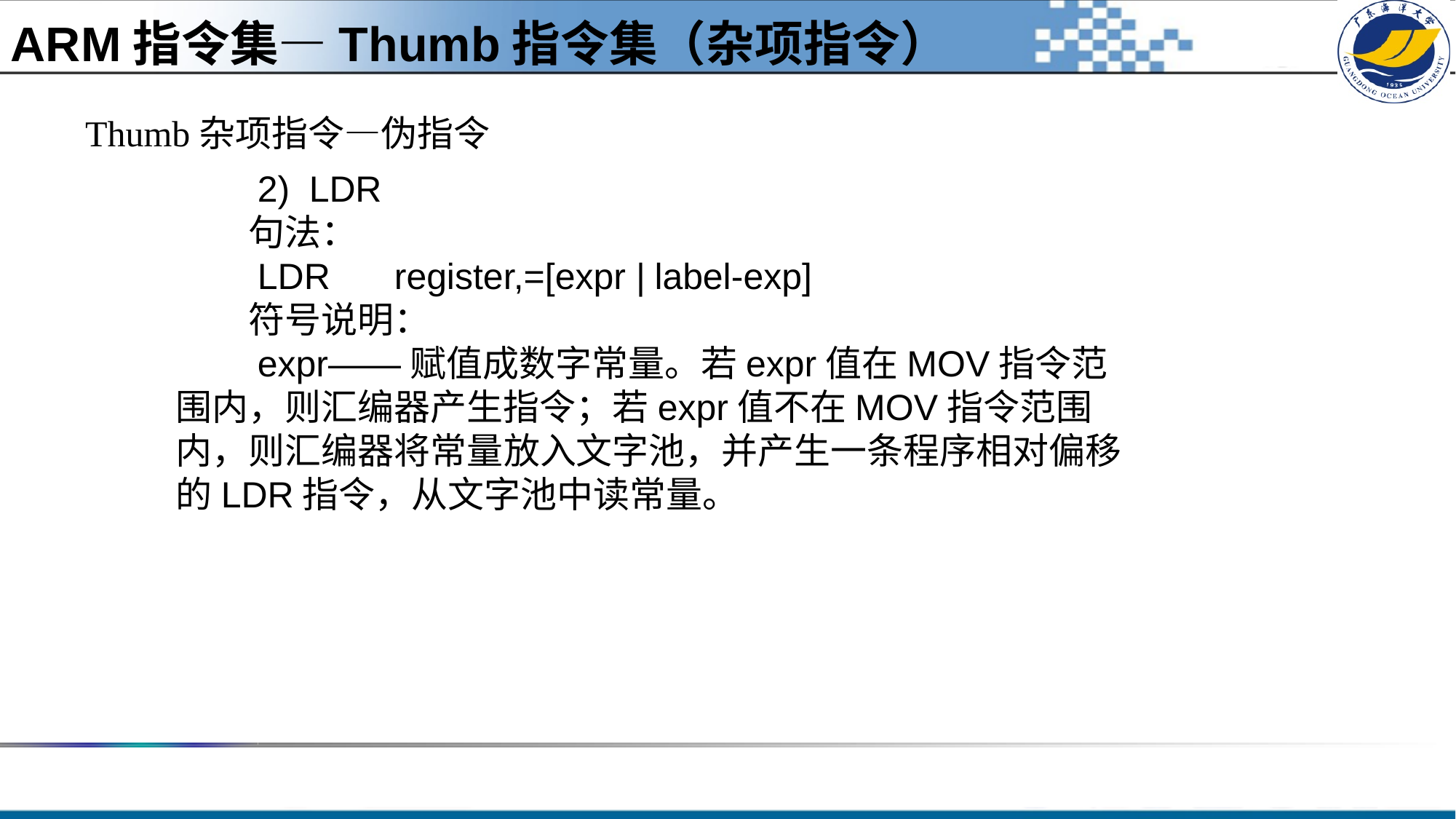

ARM指令集—Thumb指令集（杂项指令）
Thumb杂项指令—伪指令
　　2)  LDR
　　句法：
　　LDR	register,=[expr | label-exp]
　　符号说明：
　　expr——赋值成数字常量。若expr值在MOV指令范围内，则汇编器产生指令；若expr值不在MOV指令范围内，则汇编器将常量放入文字池，并产生一条程序相对偏移的LDR指令，从文字池中读常量。
167